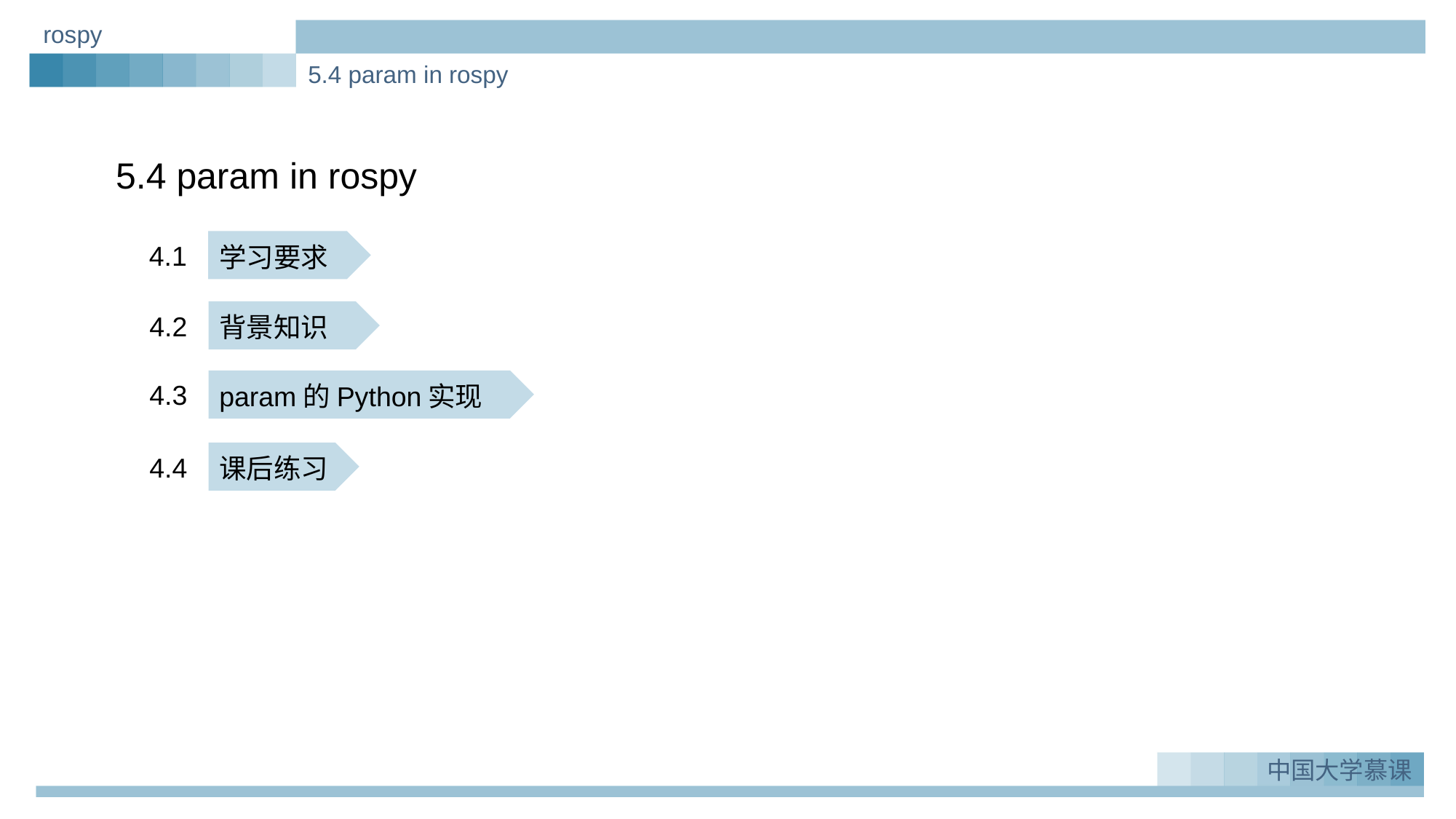

rospy
5.4 param in rospy
5.4 param in rospy

4.1
学习要求

4.2
背景知识

4.3
param的Python实现

4.4
课后练习
中国大学慕课